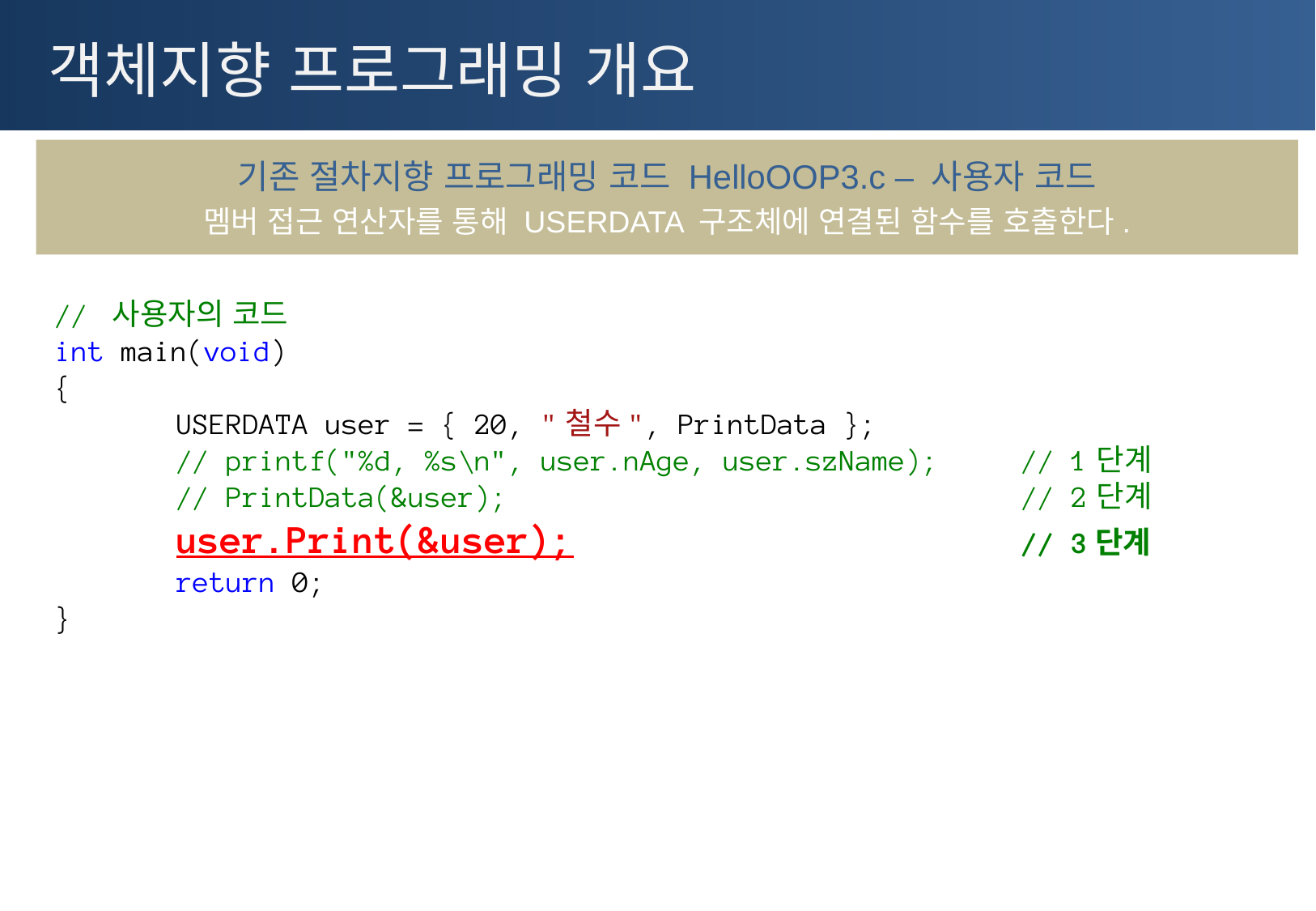

# 객체지향 프로그래밍 개요
기존 절차지향 프로그래밍 코드 HelloOOP3.c – 사용자 코드
멤버 접근 연산자를 통해 USERDATA 구조체에 연결된 함수를 호출한다.
// 사용자의 코드
int main(void)
{
	USERDATA user = { 20, "철수", PrintData };
	// printf("%d, %s\n", user.nAge, user.szName);     // 1단계
	// PrintData(&user);                               // 2단계
	user.Print(&user);                           // 3단계
	return 0;
}